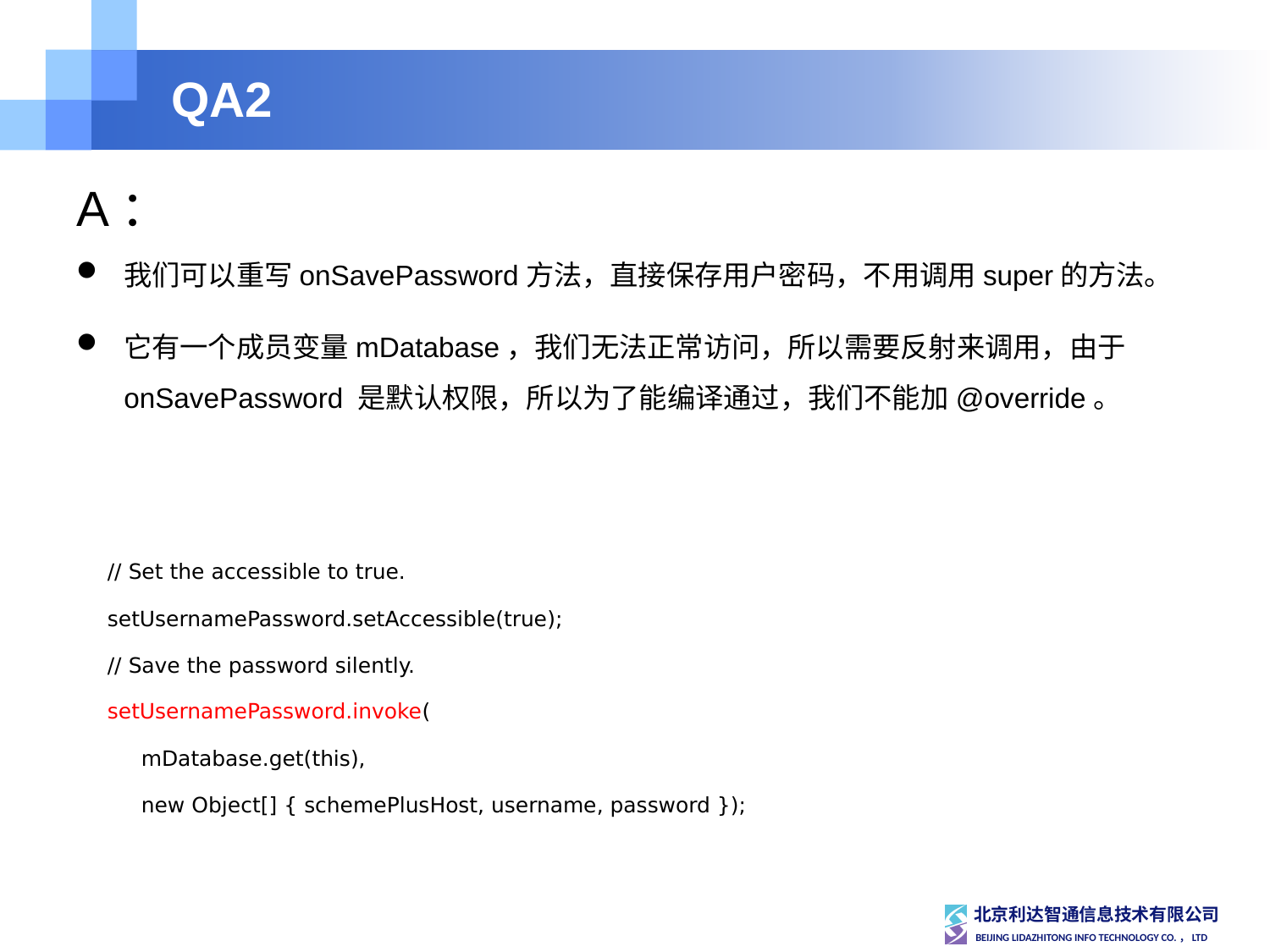

# QA2
A：
我们可以重写onSavePassword方法，直接保存用户密码，不用调用super的方法。
它有一个成员变量mDatabase，我们无法正常访问，所以需要反射来调用，由于onSavePassword 是默认权限，所以为了能编译通过，我们不能加@override。
// Set the accessible to true.
setUsernamePassword.setAccessible(true);
// Save the password silently.
setUsernamePassword.invoke(
     mDatabase.get(this),
     new Object[] { schemePlusHost, username, password });